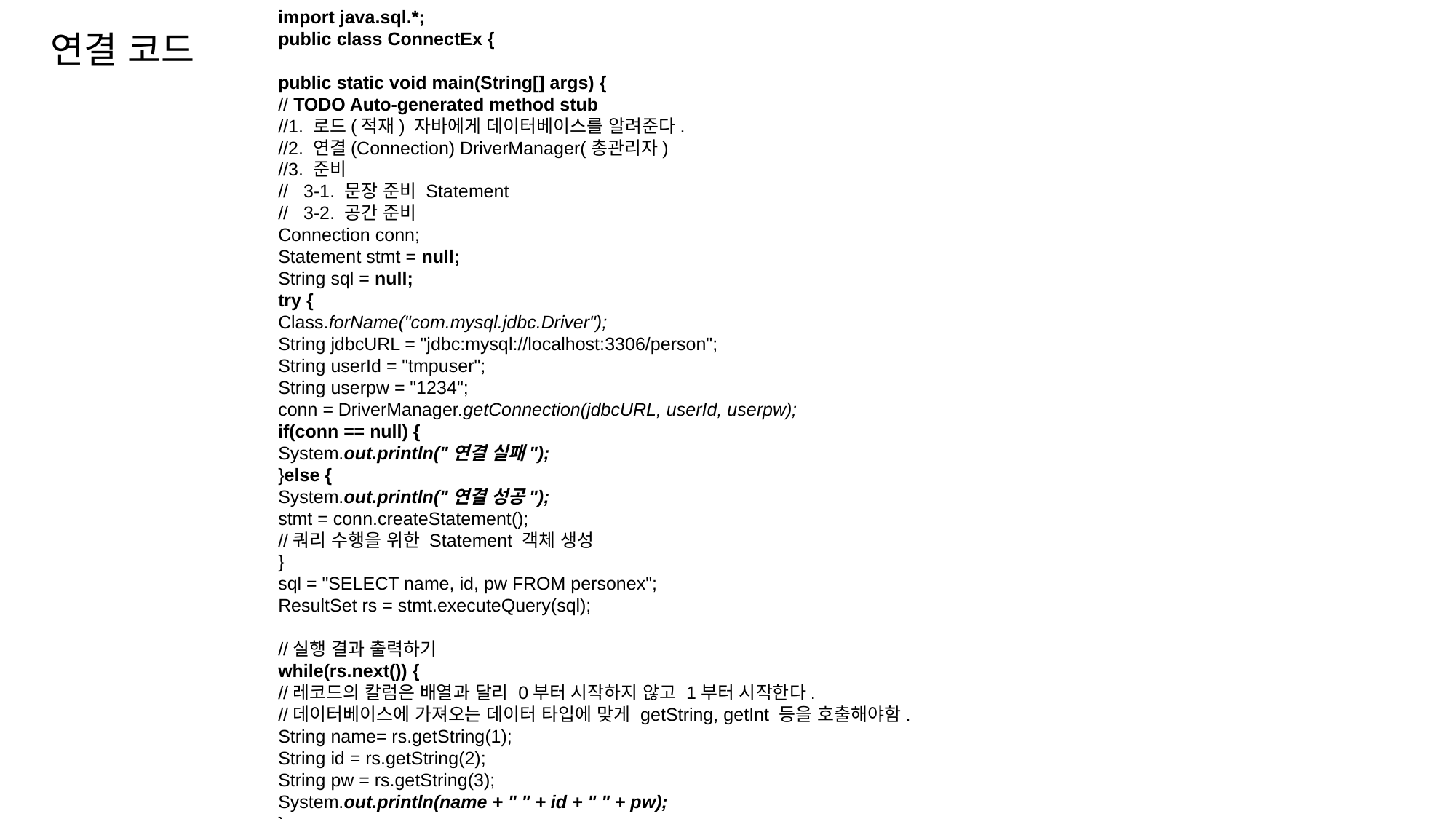

import java.sql.*;
public class ConnectEx {

public static void main(String[] args) {
// TODO Auto-generated method stub
//1. 로드(적재) 자바에게 데이터베이스를 알려준다.
//2. 연결(Connection) DriverManager(총관리자)
//3. 준비
//   3-1. 문장 준비 Statement
//   3-2. 공간 준비
Connection conn;
Statement stmt = null;
String sql = null;
try {
Class.forName("com.mysql.jdbc.Driver");
String jdbcURL = "jdbc:mysql://localhost:3306/person";
String userId = "tmpuser";
String userpw = "1234";
conn = DriverManager.getConnection(jdbcURL, userId, userpw);
if(conn == null) {
System.out.println("연결 실패");
}else {
System.out.println("연결 성공");
stmt = conn.createStatement();
//쿼리 수행을 위한 Statement 객체 생성
}
sql = "SELECT name, id, pw FROM personex";
ResultSet rs = stmt.executeQuery(sql);

//실행 결과 출력하기
while(rs.next()) {
//레코드의 칼럼은 배열과 달리 0부터 시작하지 않고 1부터 시작한다.
//데이터베이스에 가져오는 데이터 타입에 맞게 getString, getInt 등을 호출해야함.
String name= rs.getString(1);
String id = rs.getString(2);
String pw = rs.getString(3);
System.out.println(name + " " + id + " " + pw);
}

}catch(SQLException e) {
e.printStackTrace();
}catch (ClassNotFoundException e) {
// TODO Auto-generated catch block
e.printStackTrace();
}
}

}
연결 코드